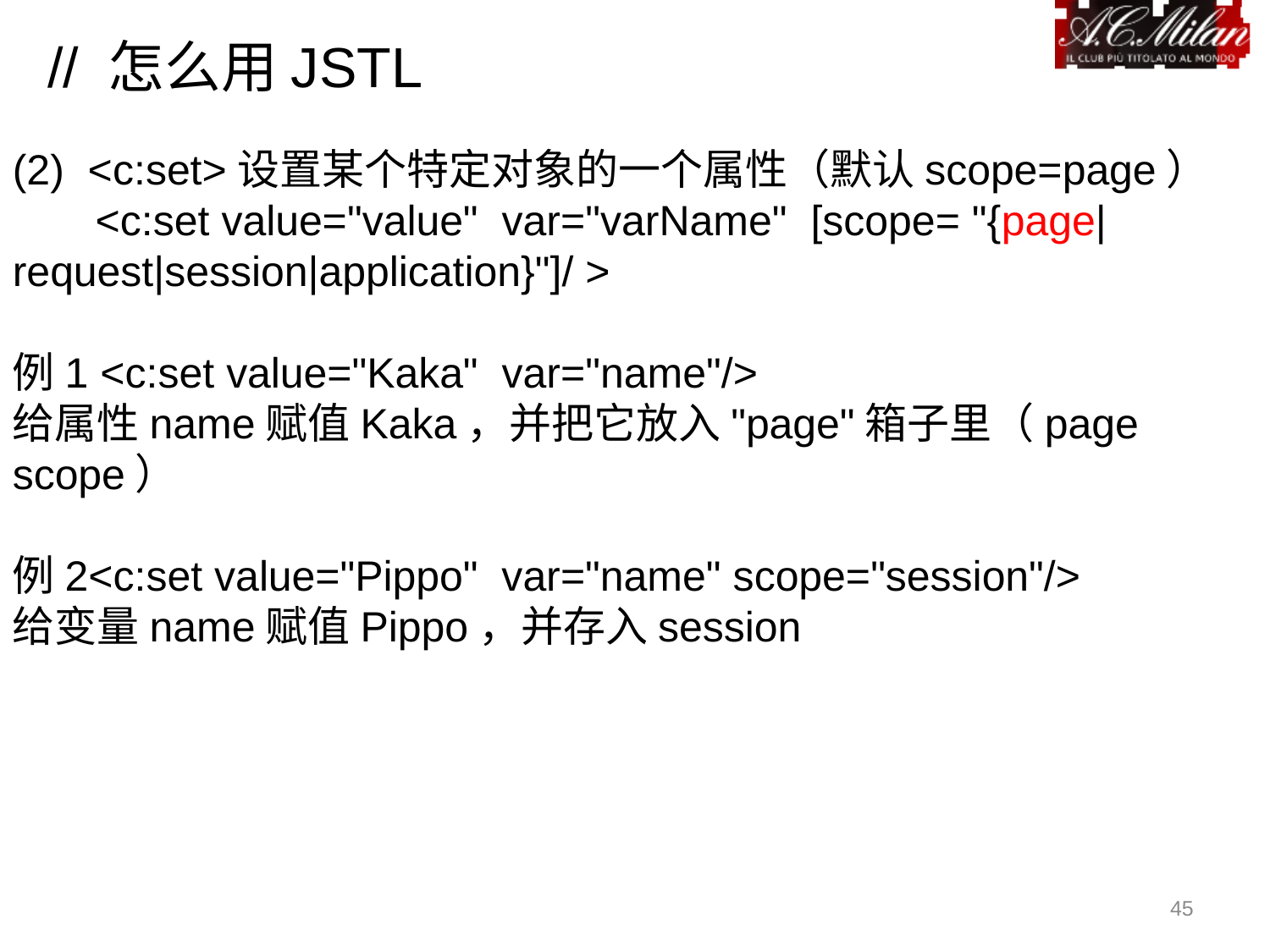

// 怎么用JSTL
(2)  <c:set>设置某个特定对象的一个属性（默认scope=page）
       <c:set value="value"  var="varName"  [scope= "{page|request|session|application}"]/ >

例1 <c:set value="Kaka"  var="name"/>
给属性name赋值Kaka，并把它放入"page"箱子里（page scope）

例2<c:set value="Pippo"  var="name" scope="session"/>
给变量name赋值Pippo，并存入session

45